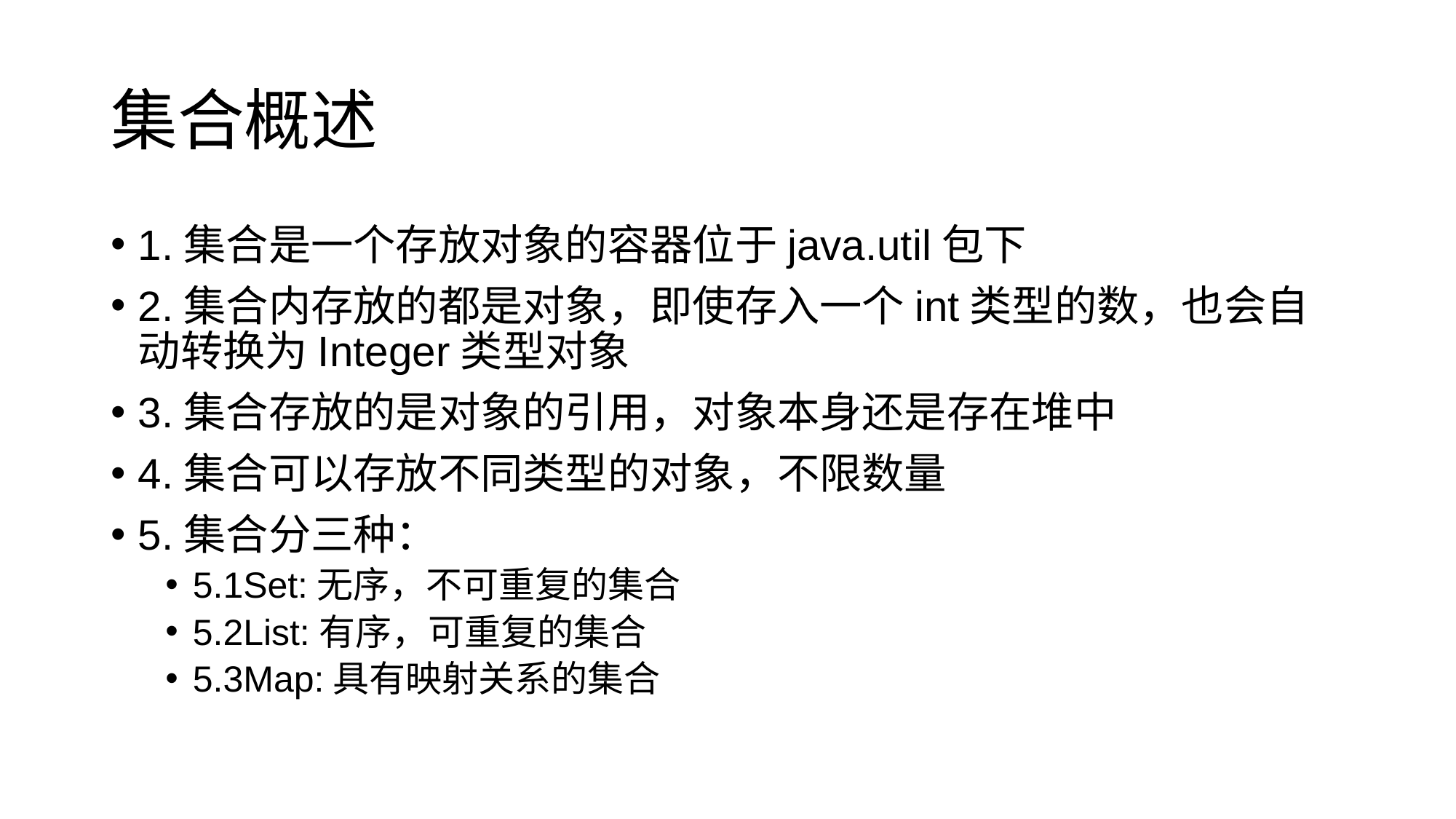

# 集合概述
1.集合是一个存放对象的容器位于java.util包下
2.集合内存放的都是对象，即使存入一个int类型的数，也会自动转换为Integer类型对象
3.集合存放的是对象的引用，对象本身还是存在堆中
4.集合可以存放不同类型的对象，不限数量
5.集合分三种：
5.1Set:无序，不可重复的集合
5.2List:有序，可重复的集合
5.3Map:具有映射关系的集合